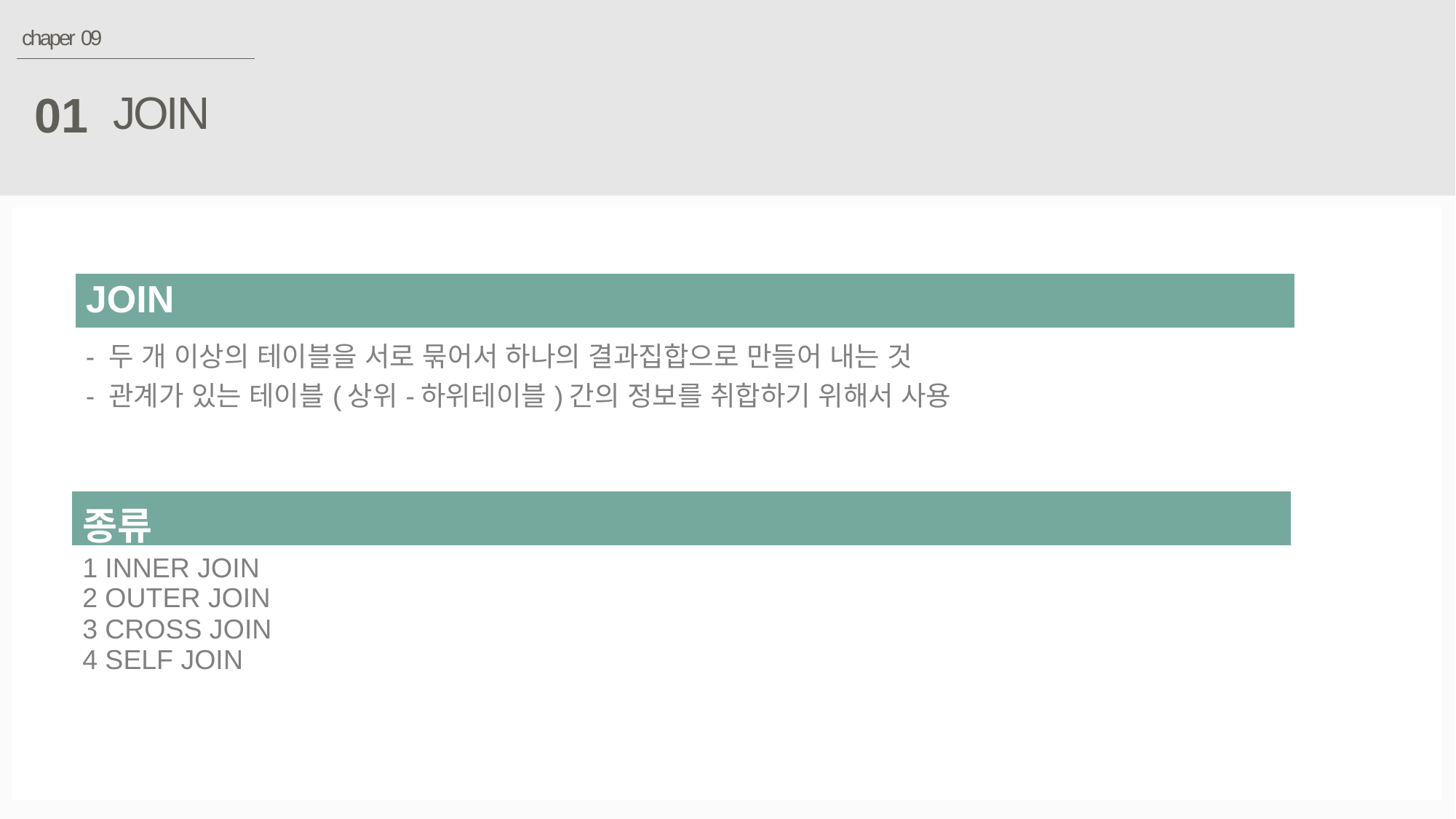

chaper  09
JOIN
01

| JOIN |
| --- |
| - 두 개 이상의 테이블을 서로 묶어서 하나의 결과집합으로 만들어 내는 것 - 관계가 있는 테이블(상위-하위테이블)간의 정보를 취합하기 위해서 사용 |
| 종류 |
| --- |
| 1 INNER JOIN 2 OUTER JOIN 3 CROSS JOIN 4 SELF JOIN |